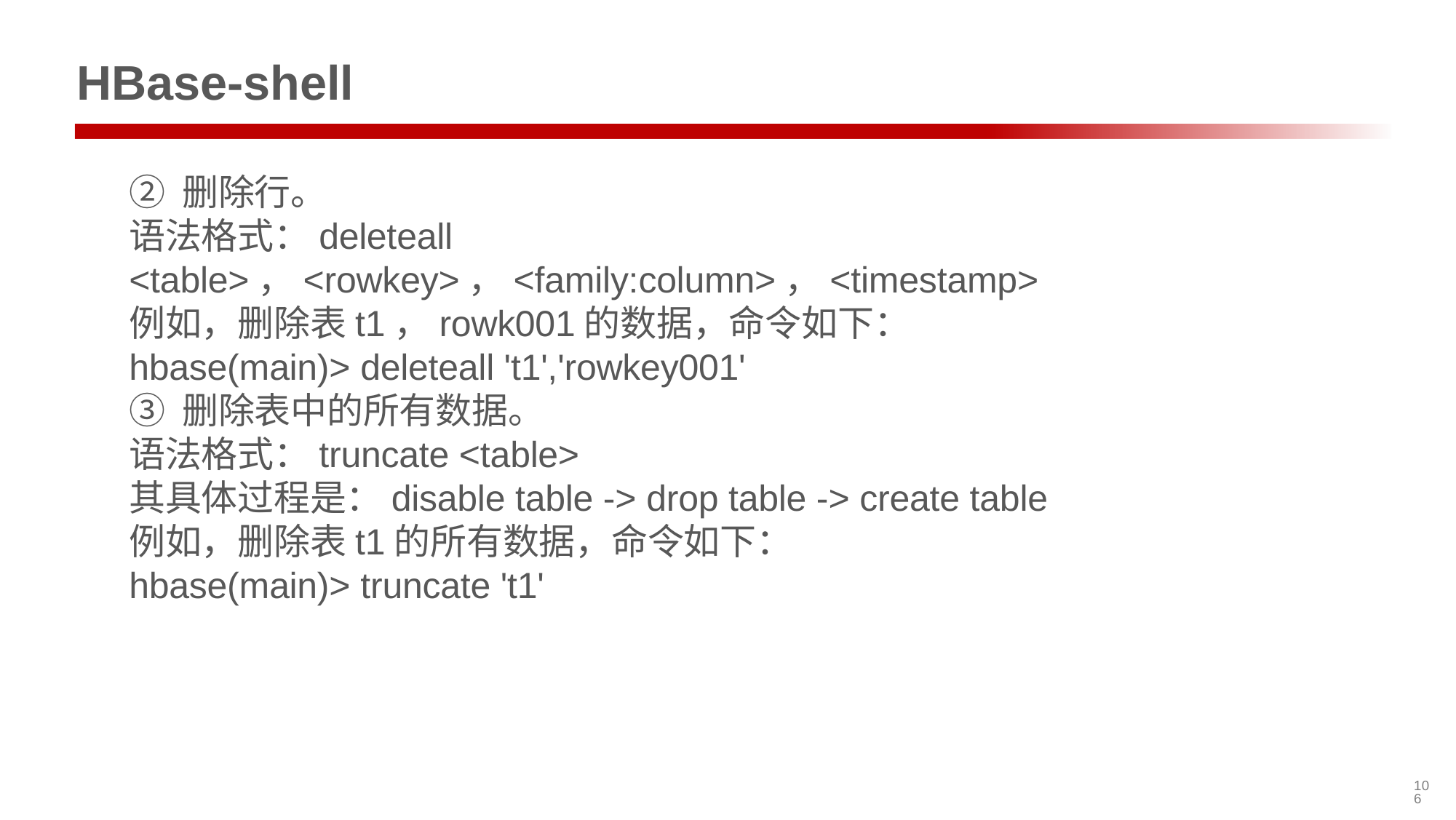

# HBase-shell

② 删除行。
语法格式：deleteall <table>，<rowkey>，<family:column>，<timestamp>
例如，删除表t1，rowk001的数据，命令如下：
hbase(main)> deleteall 't1','rowkey001'
③ 删除表中的所有数据。
语法格式：truncate <table>
其具体过程是：disable table -> drop table -> create table
例如，删除表t1的所有数据，命令如下：
hbase(main)> truncate 't1'
106